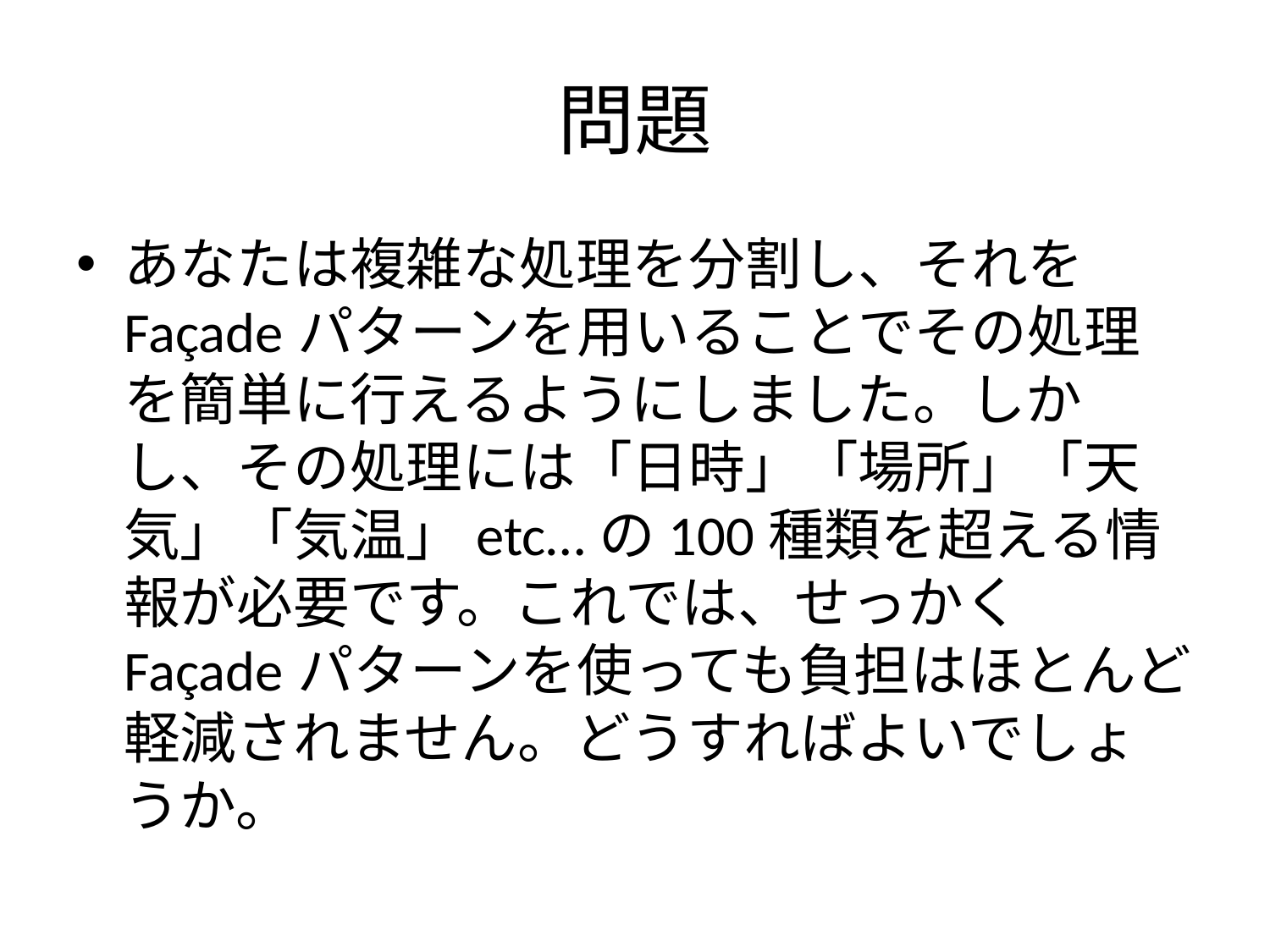

# 問題
あなたは複雑な処理を分割し、それをFaçadeパターンを用いることでその処理を簡単に行えるようにしました。しかし、その処理には「日時」「場所」「天気」「気温」etc…の100種類を超える情報が必要です。これでは、せっかくFaçadeパターンを使っても負担はほとんど軽減されません。どうすればよいでしょうか。